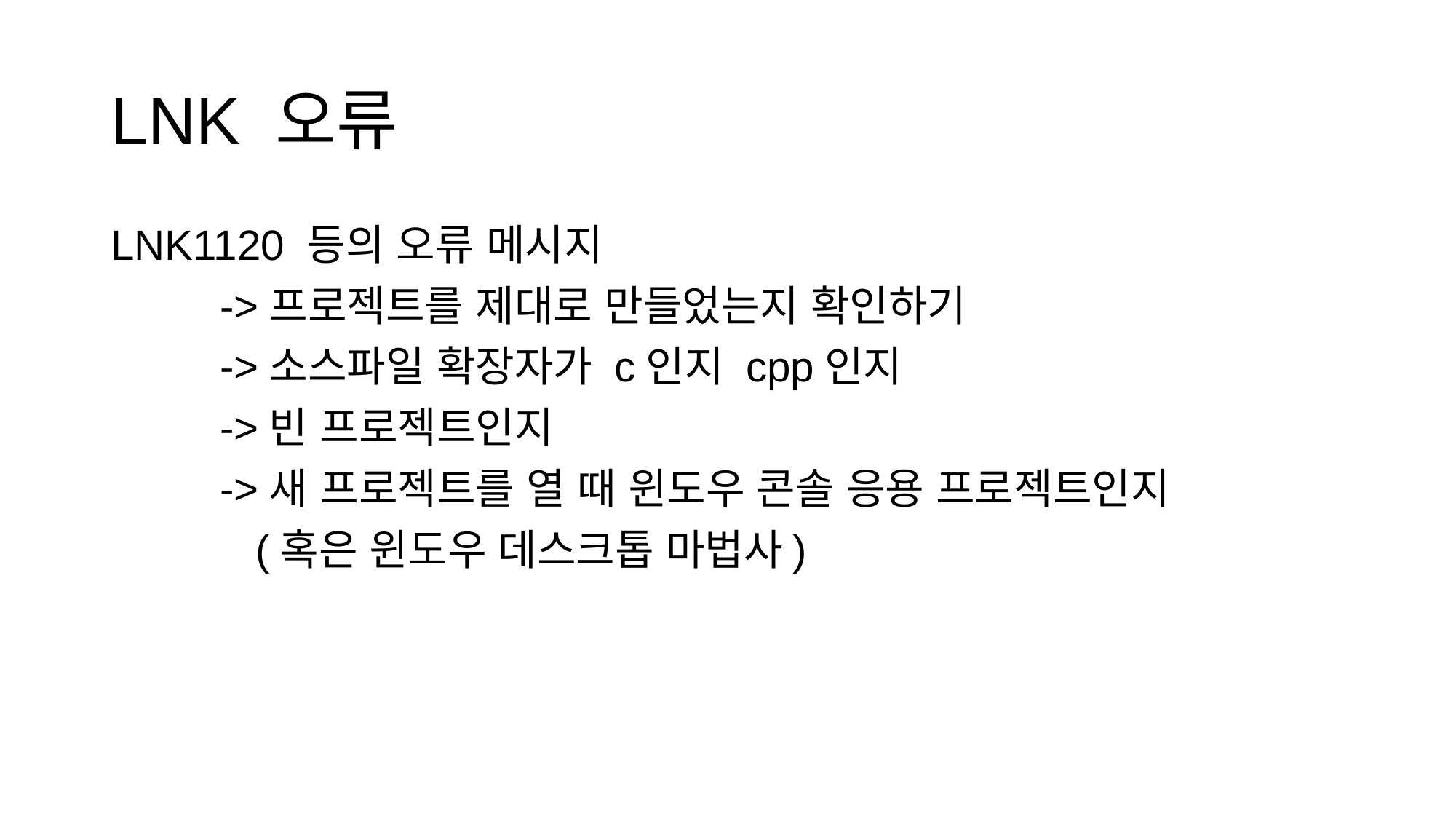

# LNK 오류
LNK1120 등의 오류 메시지
	->프로젝트를 제대로 만들었는지 확인하기
	->소스파일 확장자가 c인지 cpp인지
	->빈 프로젝트인지
	->새 프로젝트를 열 때 윈도우 콘솔 응용 프로젝트인지
	   (혹은 윈도우 데스크톱 마법사)